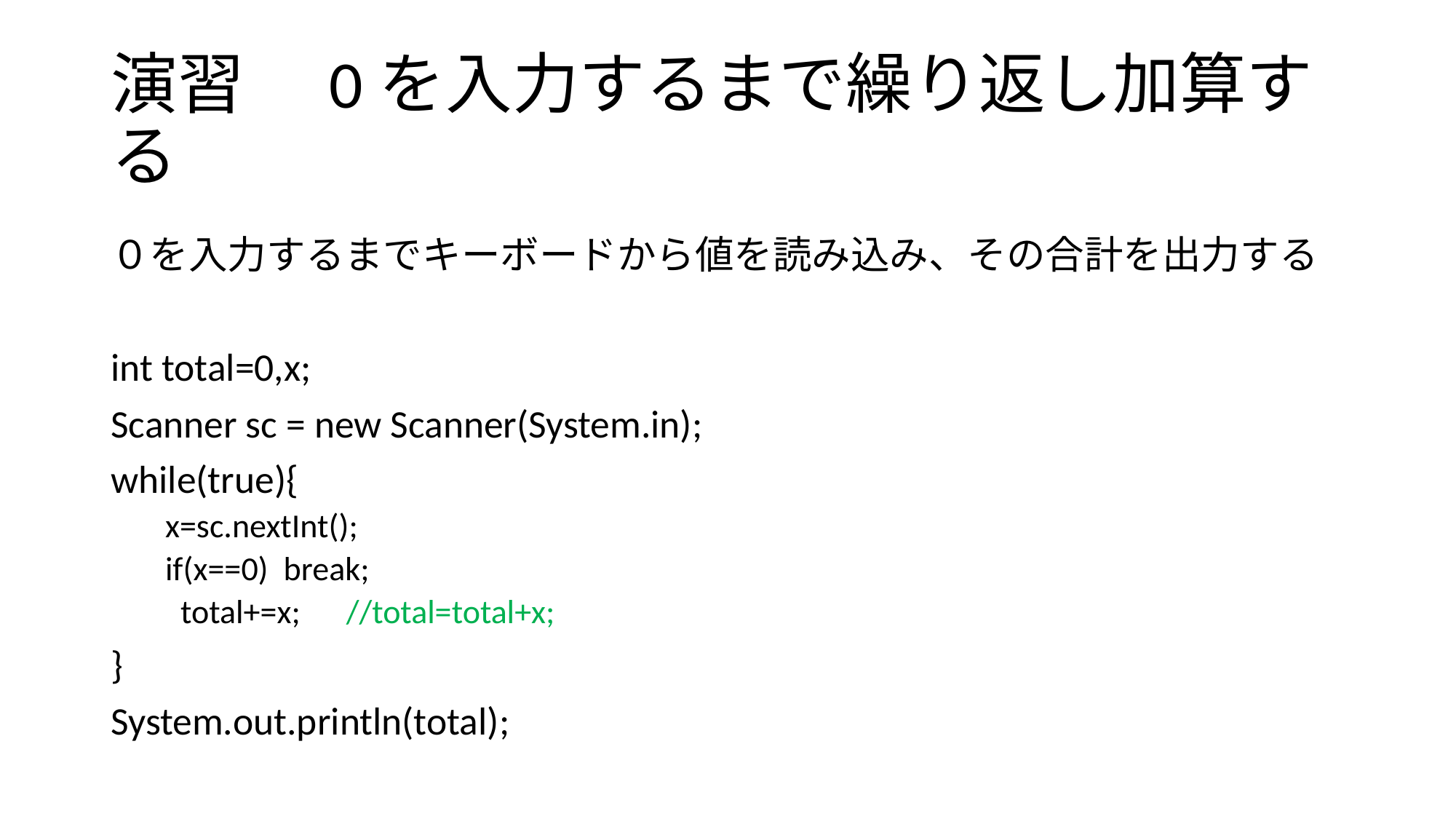

# 演習	0を入力するまで繰り返し加算する
０を入力するまでキーボードから値を読み込み、その合計を出力する

int total=0,x;
Scanner sc = new Scanner(System.in);
while(true){
x=sc.nextInt();
if(x==0)  break;
  total+=x;      //total=total+x;
}
System.out.println(total);